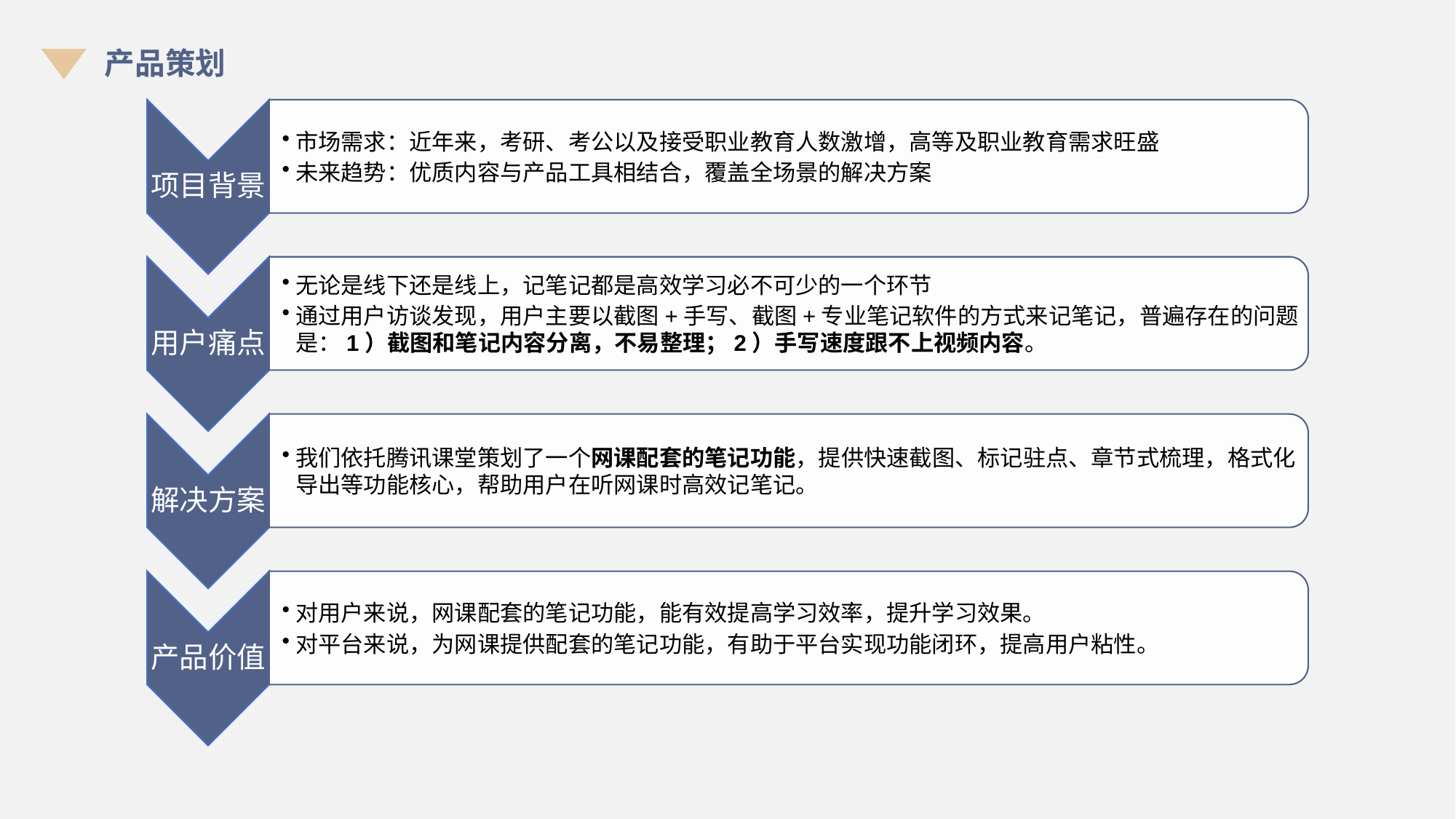

产品策划

项目背景
市场需求：近年来，考研、考公以及接受职业教育人数激增，高等及职业教育需求旺盛
未来趋势：优质内容与产品工具相结合，覆盖全场景的解决方案
用户痛点
无论是线下还是线上，记笔记都是高效学习必不可少的一个环节
通过用户访谈发现，用户主要以截图+手写、截图+专业笔记软件的方式来记笔记，普遍存在的问题是：1）截图和笔记内容分离，不易整理；2）手写速度跟不上视频内容。
解决方案
我们依托腾讯课堂策划了一个网课配套的笔记功能，提供快速截图、标记驻点、章节式梳理，格式化导出等功能核心，帮助用户在听网课时高效记笔记。
产品价值
对用户来说，网课配套的笔记功能，能有效提高学习效率，提升学习效果。
对平台来说，为网课提供配套的笔记功能，有助于平台实现功能闭环，提高用户粘性。